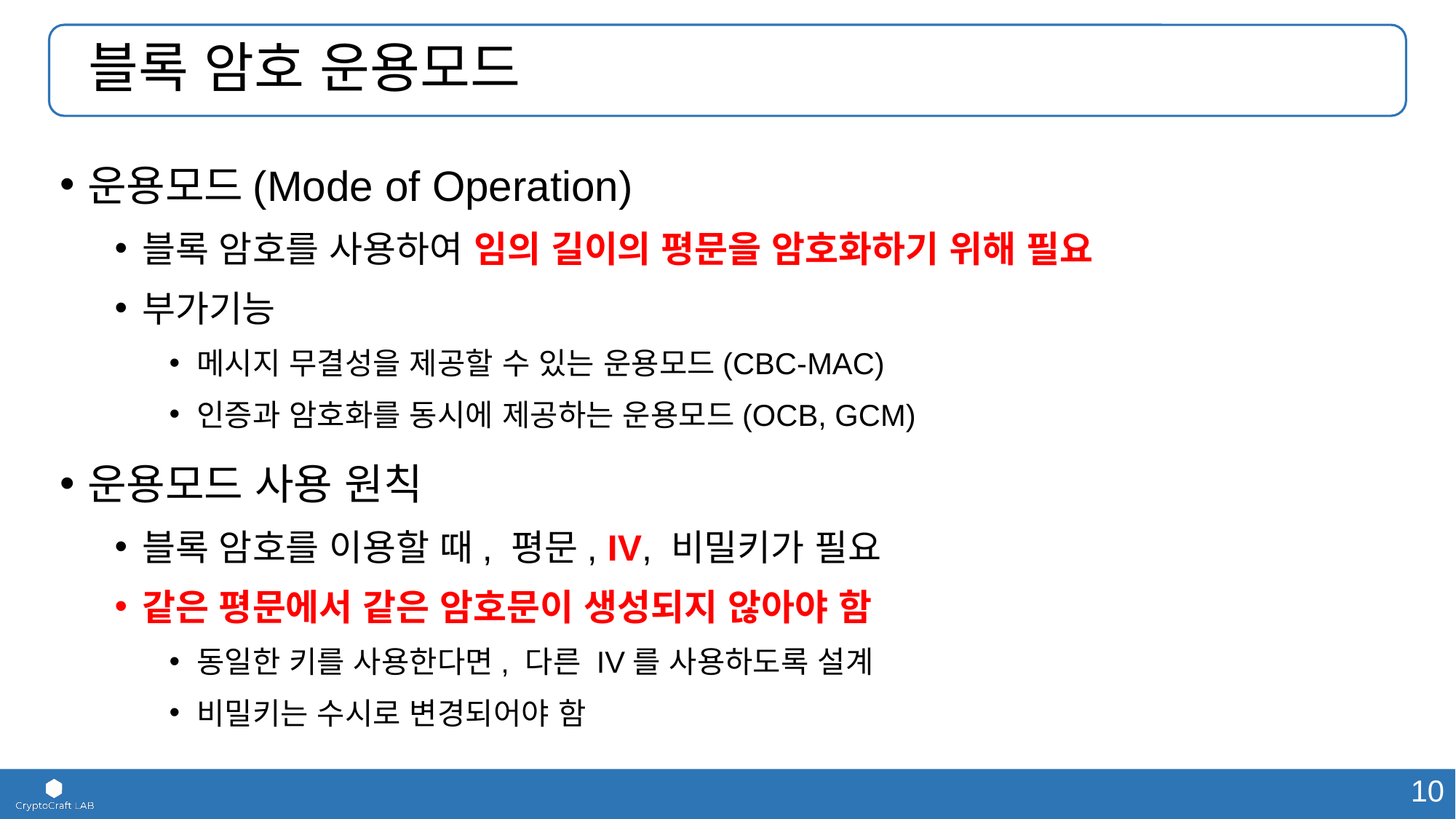

# 블록 암호 운용모드
운용모드(Mode of Operation)
블록 암호를 사용하여 임의 길이의 평문을 암호화하기 위해 필요
부가기능
메시지 무결성을 제공할 수 있는 운용모드(CBC-MAC)
인증과 암호화를 동시에 제공하는 운용모드(OCB, GCM)
운용모드 사용 원칙
블록 암호를 이용할 때, 평문, IV, 비밀키가 필요
같은 평문에서 같은 암호문이 생성되지 않아야 함
동일한 키를 사용한다면, 다른 IV를 사용하도록 설계
비밀키는 수시로 변경되어야 함